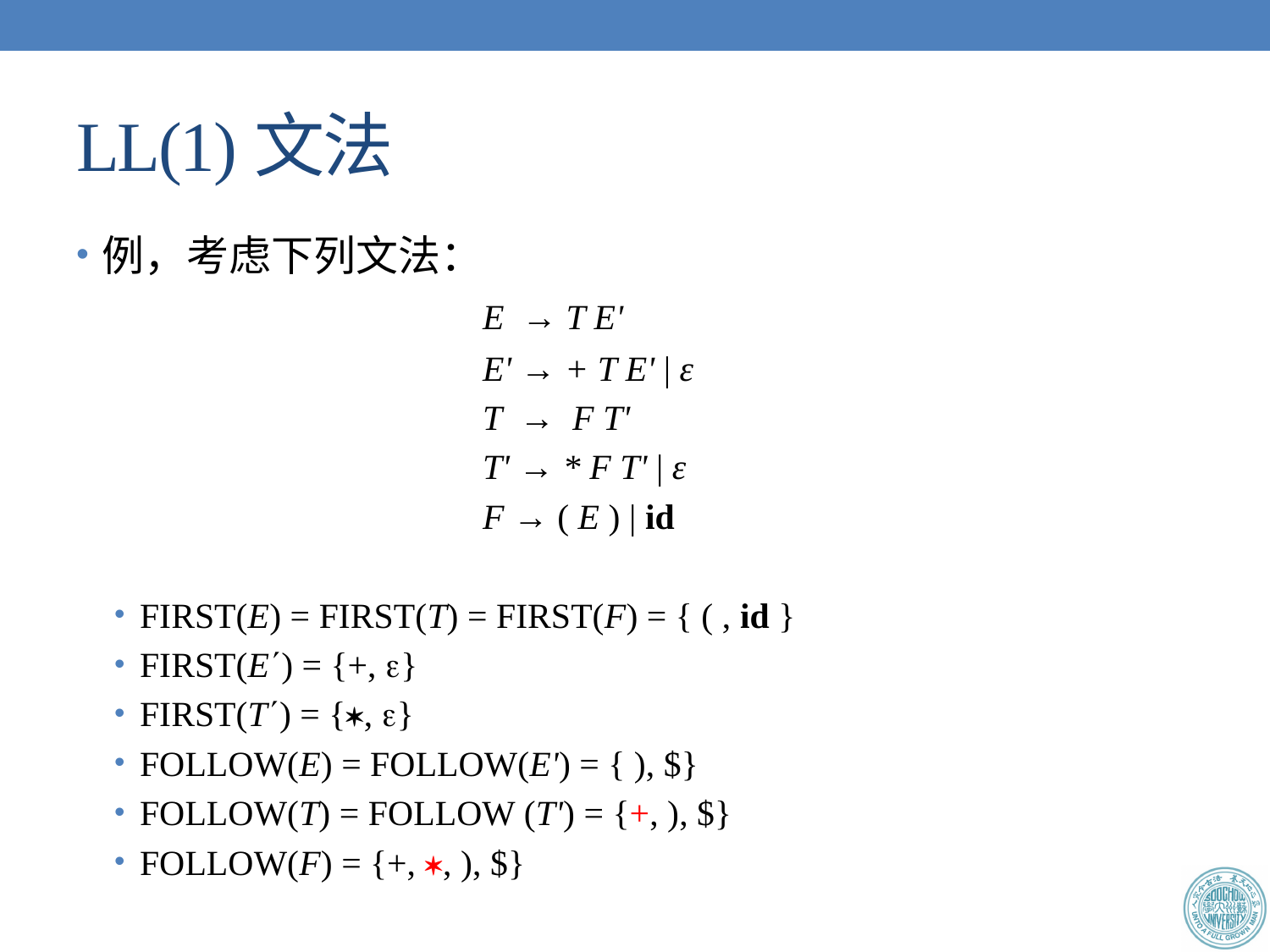

# LL(1)文法
例，考虑下列文法：
			E  → T E'
			E' → + T E' | ε
			T  →  F T'
			T' → * F T' | ε
			F → ( E ) | id

FIRST(E) = FIRST(T) = FIRST(F) = { ( , id }
FIRST(E′) = {+, ε}
FIRST(T′) = {∗, ε}
FOLLOW(E) = FOLLOW(E') = { ), $}
FOLLOW(T) = FOLLOW (T') = {+, ), $}
FOLLOW(F) = {+, ∗, ), $}